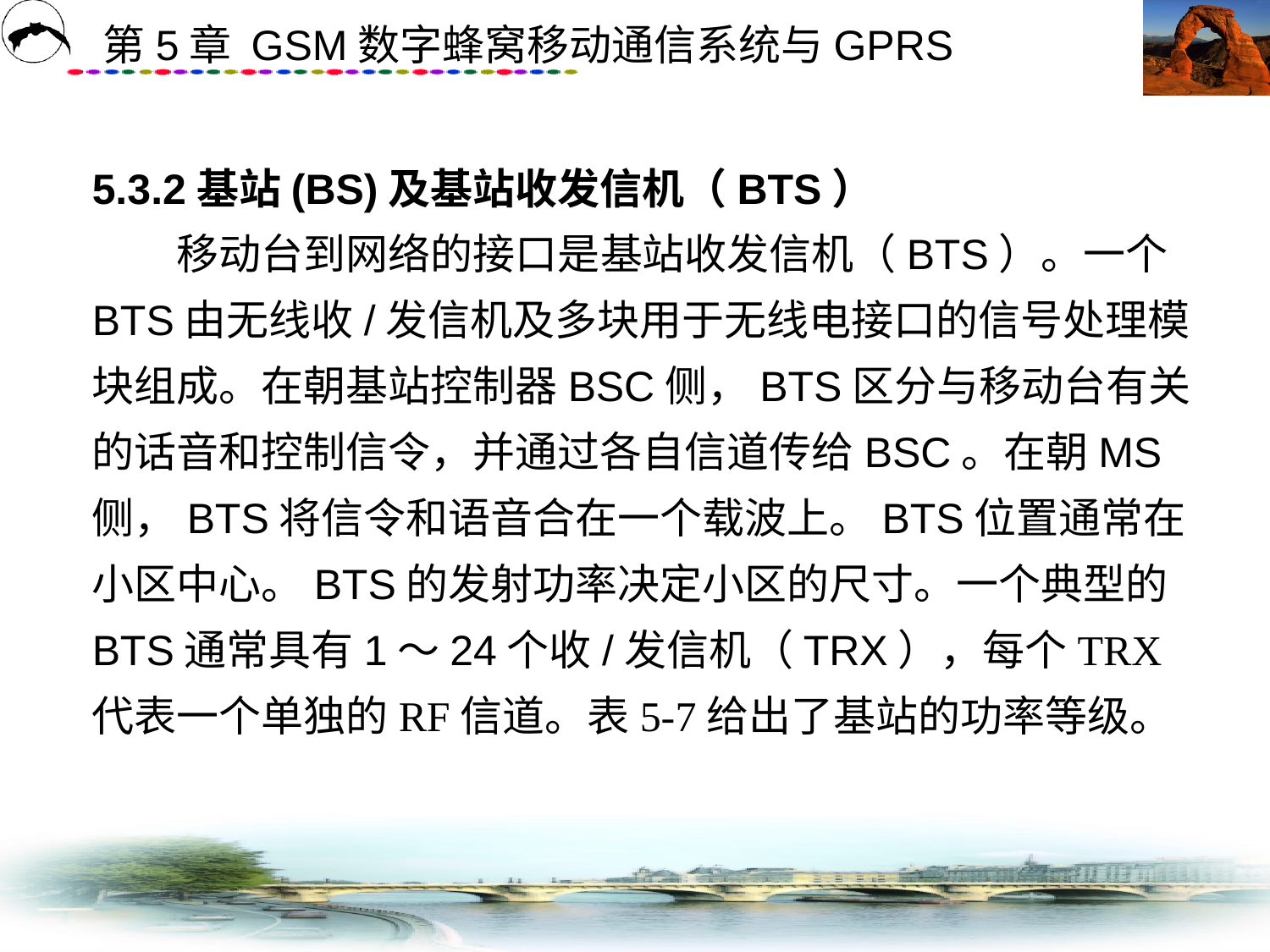

# 5.3.2基站(BS)及基站收发信机（BTS） 　　移动台到网络的接口是基站收发信机（BTS）。一个BTS由无线收/发信机及多块用于无线电接口的信号处理模块组成。在朝基站控制器BSC侧，BTS区分与移动台有关的话音和控制信令，并通过各自信道传给BSC。在朝MS侧，BTS将信令和语音合在一个载波上。BTS位置通常在小区中心。BTS的发射功率决定小区的尺寸。一个典型的BTS通常具有1～24个收/发信机（TRX），每个TRX代表一个单独的RF信道。表5-7给出了基站的功率等级。